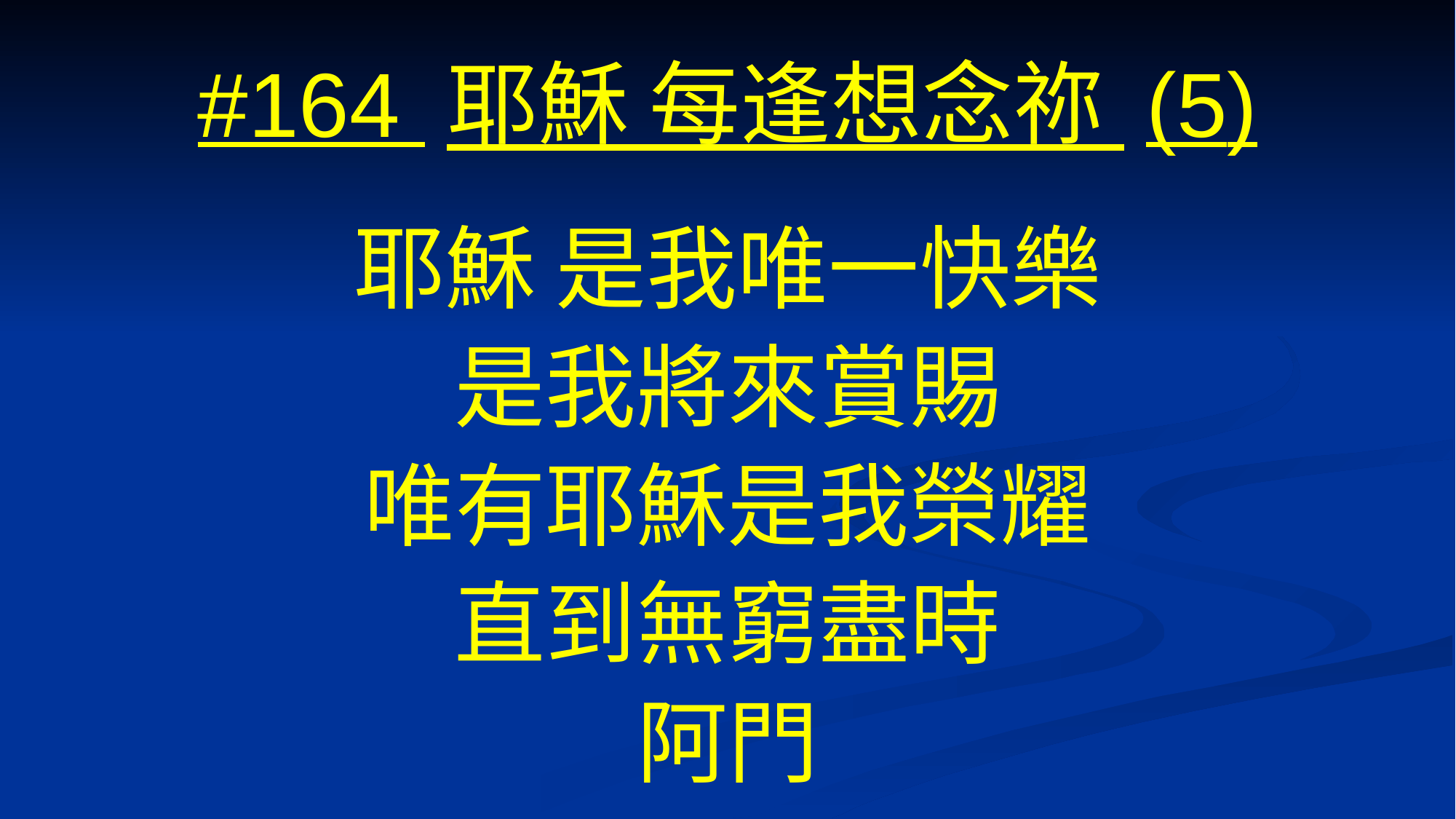

# #164 耶穌 每逢想念祢 (5)
耶穌 是我唯一快樂
是我將來賞賜
唯有耶穌是我榮耀
直到無窮盡時
阿門